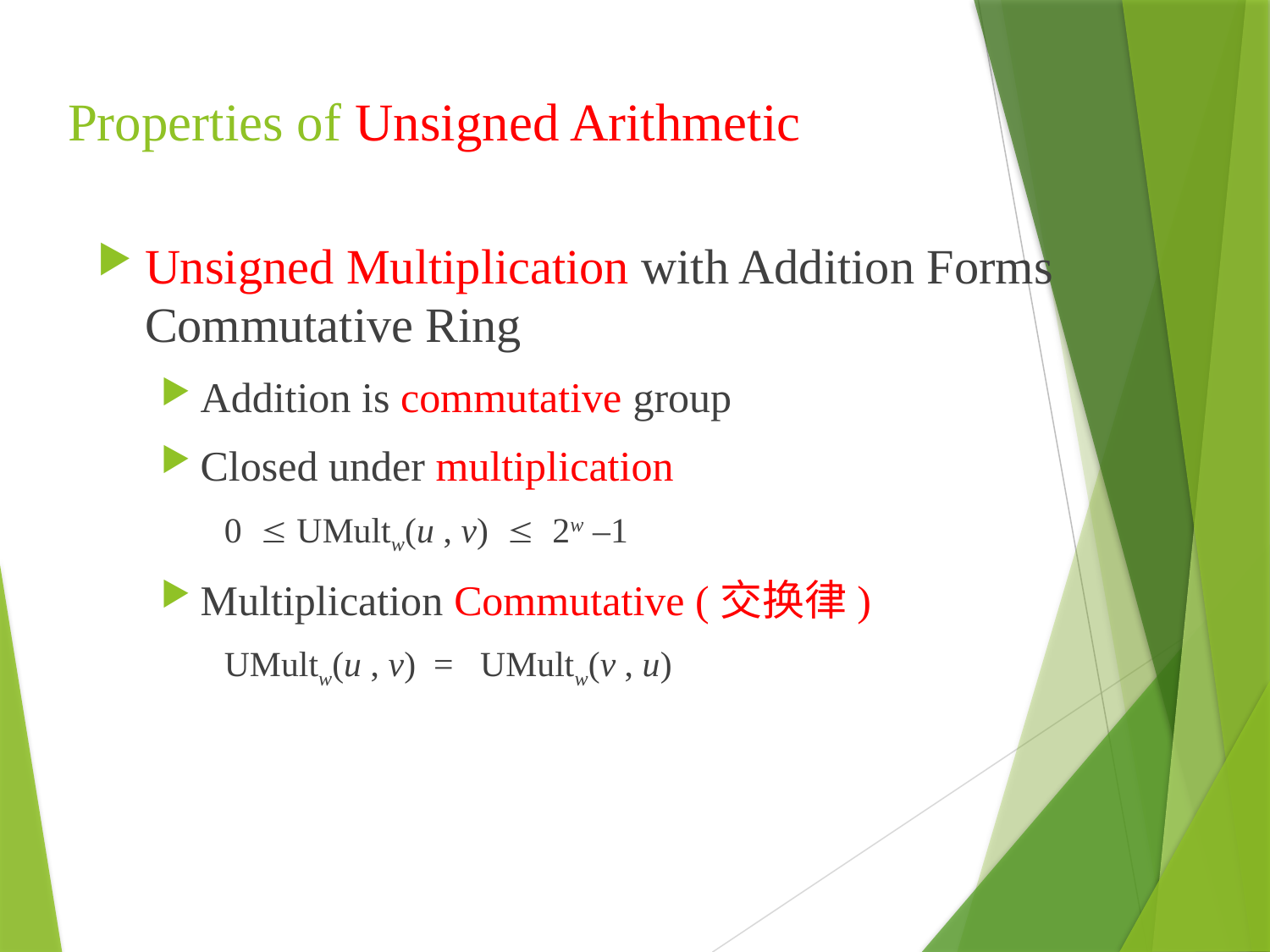

# Properties of Unsigned Arithmetic
Unsigned Multiplication with Addition Forms Commutative Ring
Addition is commutative group
Closed under multiplication
0  ≤ UMultw(u , v)  ≤  2w –1
Multiplication Commutative (交换律)
UMultw(u , v)  =   UMultw(v , u)